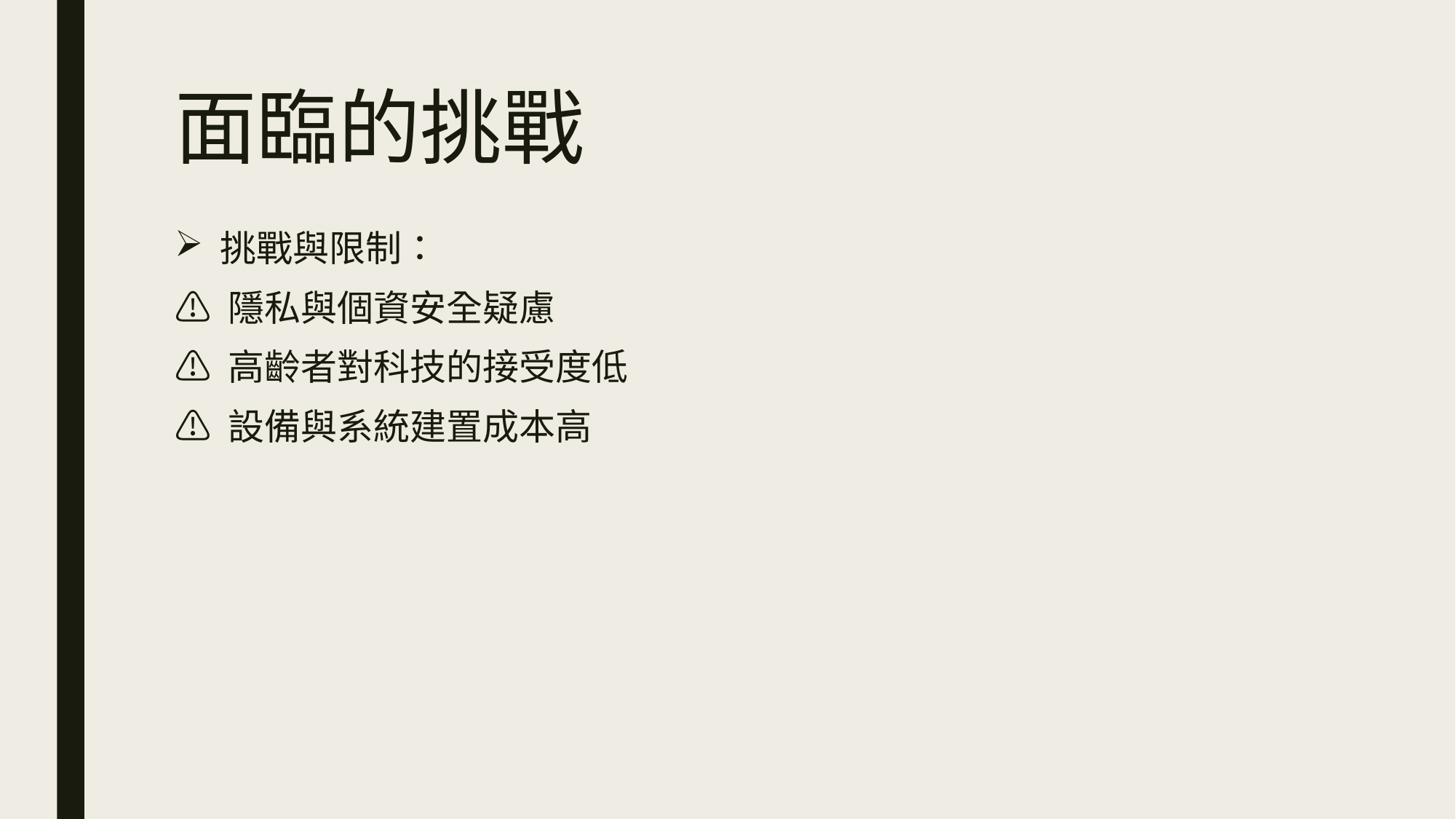

# 面臨的挑戰
挑戰與限制：
⚠️ 隱私與個資安全疑慮
⚠️ 高齡者對科技的接受度低
⚠️ 設備與系統建置成本高